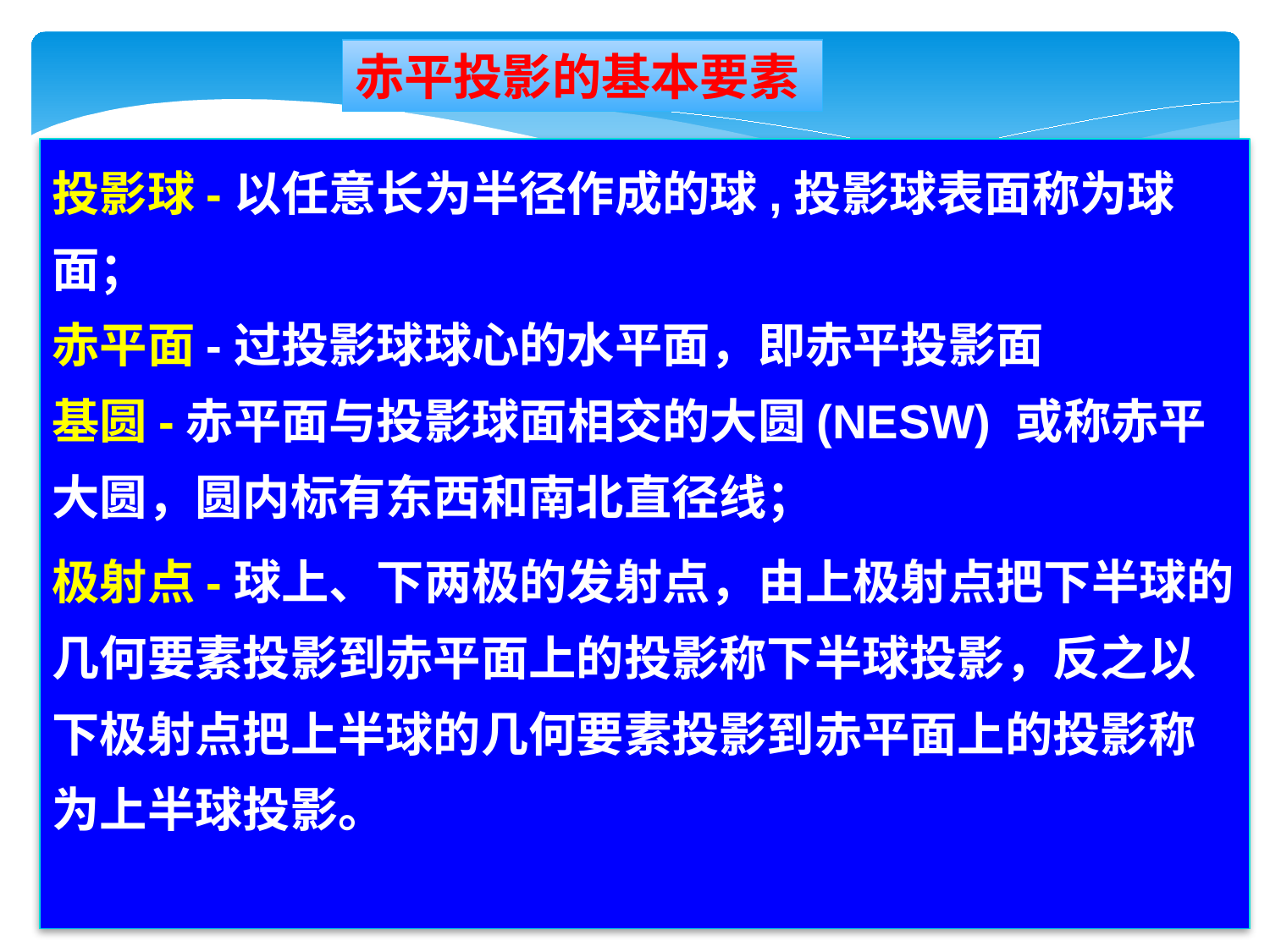

赤平投影的基本要素
投影球-以任意长为半径作成的球,投影球表面称为球面；
赤平面-过投影球球心的水平面，即赤平投影面
基圆-赤平面与投影球面相交的大圆(NESW) 或称赤平大圆，圆内标有东西和南北直径线；
极射点-球上、下两极的发射点，由上极射点把下半球的几何要素投影到赤平面上的投影称下半球投影，反之以下极射点把上半球的几何要素投影到赤平面上的投影称为上半球投影。